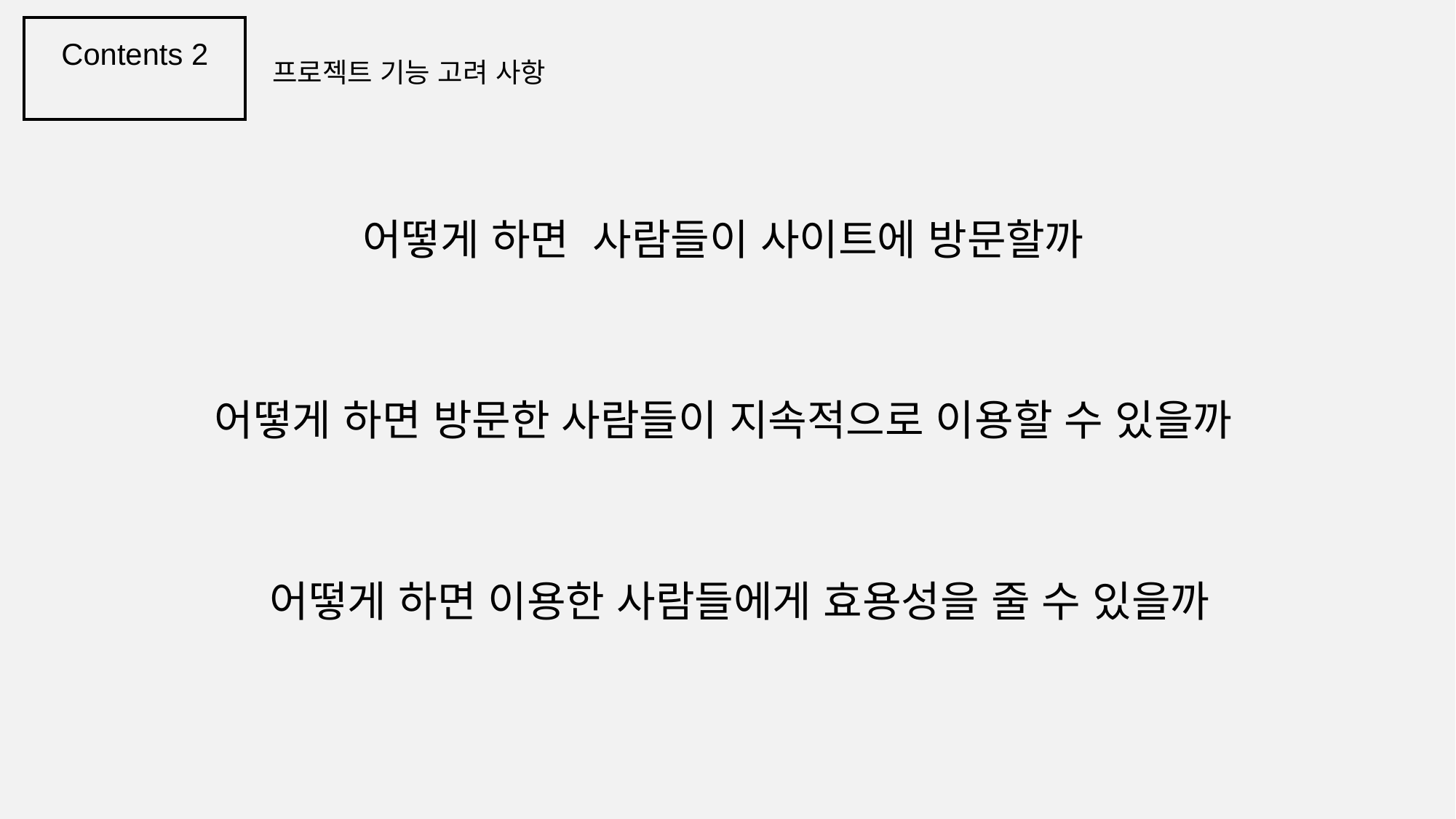

Contents 2

프로젝트 기능 고려 사항
어떻게 하면  사람들이 사이트에 방문할까

어떻게 하면 방문한 사람들이 지속적으로 이용할 수 있을까
어떻게 하면 이용한 사람들에게 효용성을 줄 수 있을까